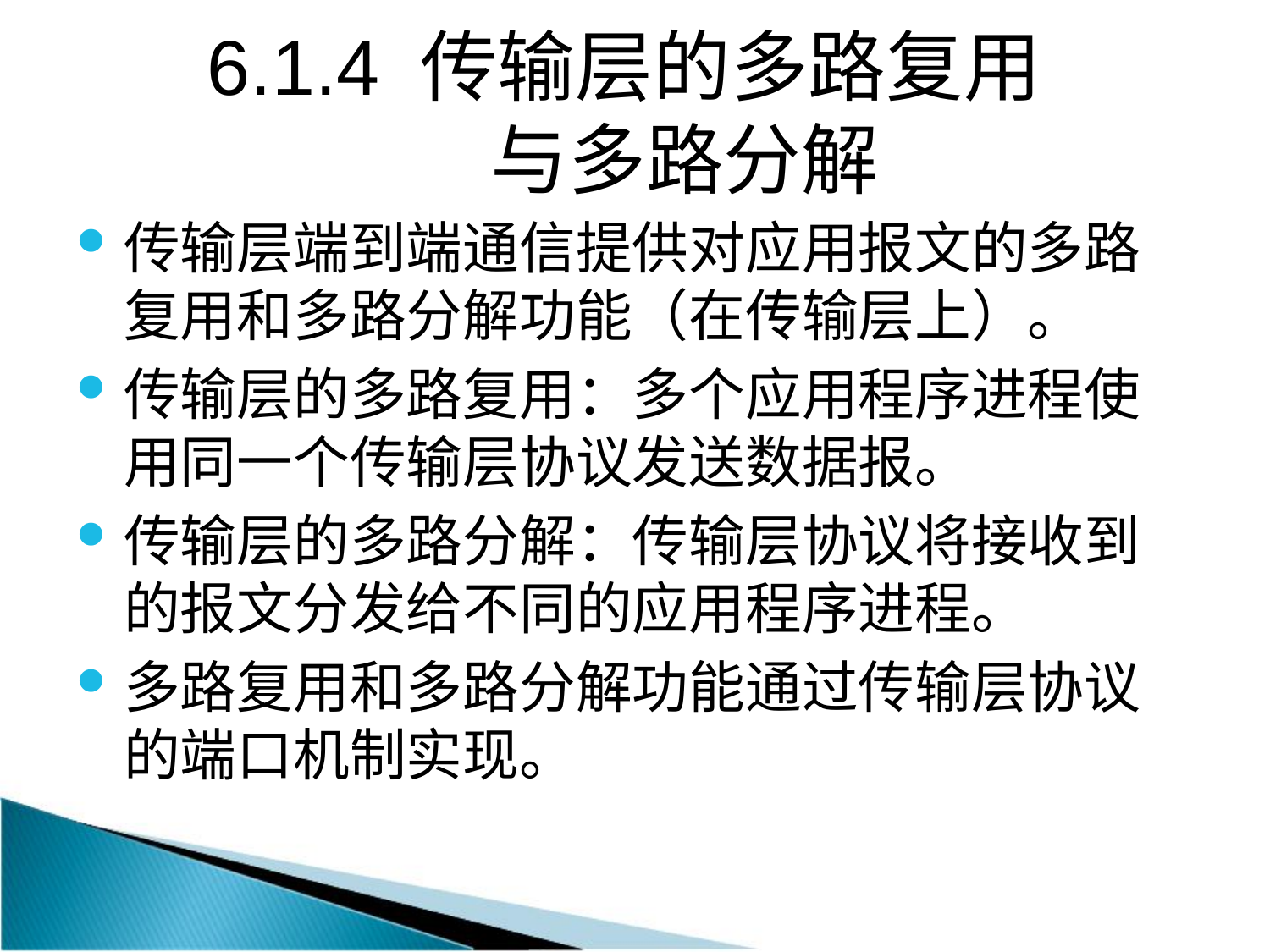

# 6.1.4 传输层的多路复用 与多路分解
传输层端到端通信提供对应用报文的多路复用和多路分解功能（在传输层上）。
传输层的多路复用：多个应用程序进程使用同一个传输层协议发送数据报。
传输层的多路分解：传输层协议将接收到的报文分发给不同的应用程序进程。
多路复用和多路分解功能通过传输层协议的端口机制实现。